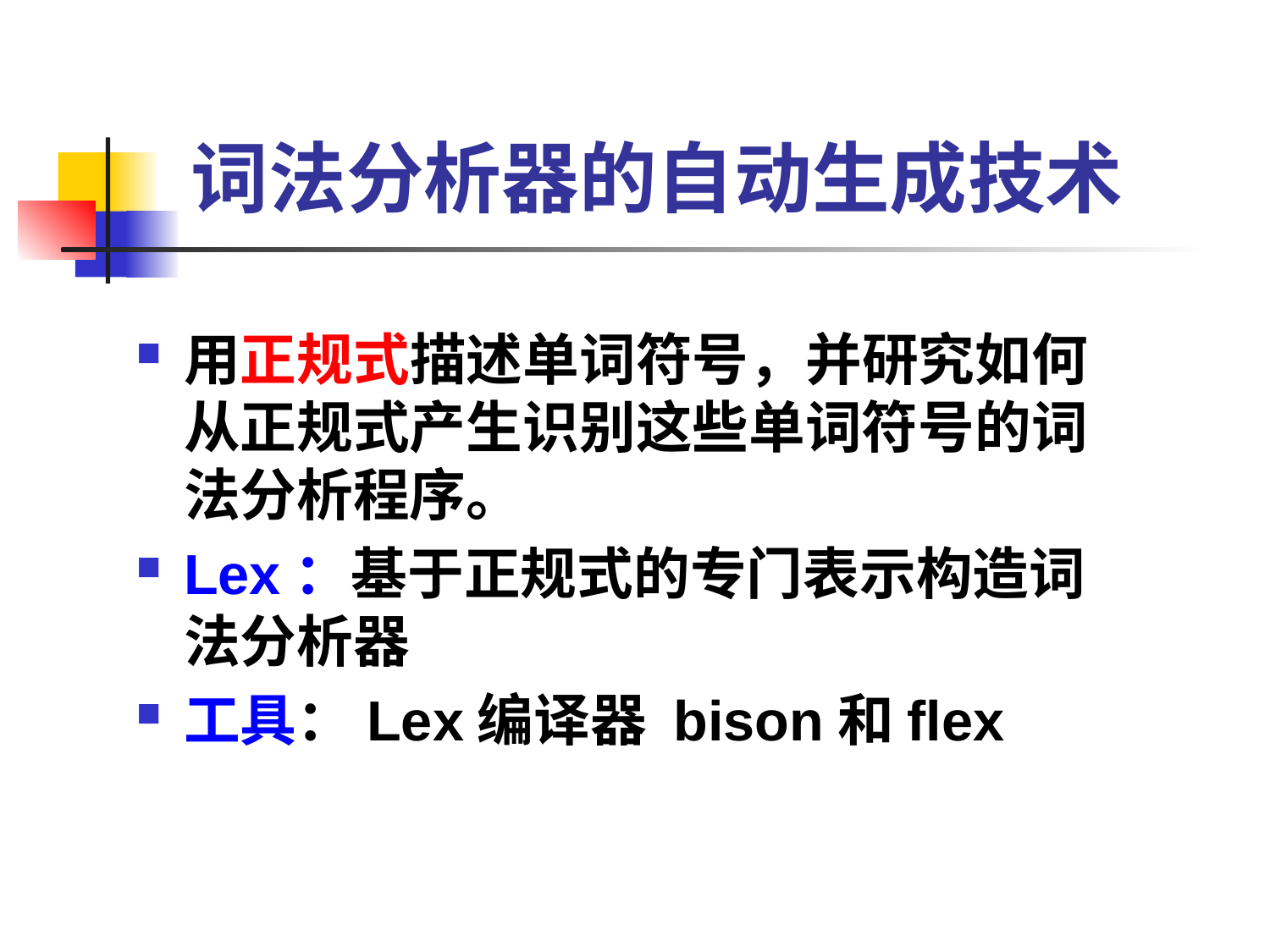

词法分析器的自动生成技术
用正规式描述单词符号，并研究如何从正规式产生识别这些单词符号的词法分析程序。
Lex：基于正规式的专门表示构造词法分析器
工具：Lex编译器 bison和flex